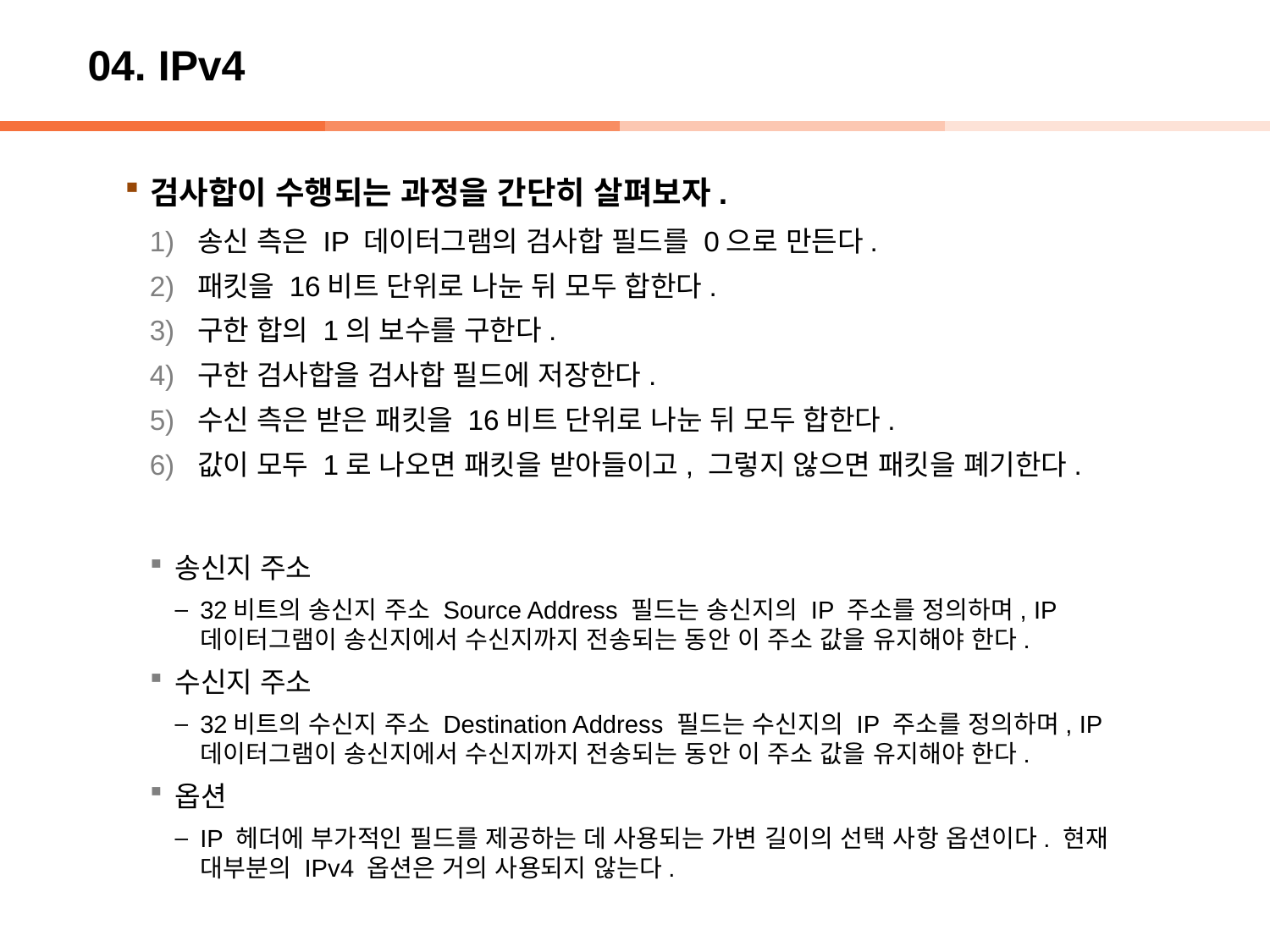

# 04. IPv4
검사합이 수행되는 과정을 간단히 살펴보자.
송신 측은 IP 데이터그램의 검사합 필드를 0으로 만든다.
패킷을 16비트 단위로 나눈 뒤 모두 합한다.
구한 합의 1의 보수를 구한다.
구한 검사합을 검사합 필드에 저장한다.
수신 측은 받은 패킷을 16비트 단위로 나눈 뒤 모두 합한다.
값이 모두 1로 나오면 패킷을 받아들이고, 그렇지 않으면 패킷을 폐기한다.

송신지 주소
32비트의 송신지 주소 Source Address 필드는 송신지의 IP 주소를 정의하며, IP 데이터그램이 송신지에서 수신지까지 전송되는 동안 이 주소 값을 유지해야 한다.
수신지 주소
32비트의 수신지 주소 Destination Address 필드는 수신지의 IP 주소를 정의하며, IP 데이터그램이 송신지에서 수신지까지 전송되는 동안 이 주소 값을 유지해야 한다.
옵션
IP 헤더에 부가적인 필드를 제공하는 데 사용되는 가변 길이의 선택 사항 옵션이다. 현재 대부분의 IPv4 옵션은 거의 사용되지 않는다.